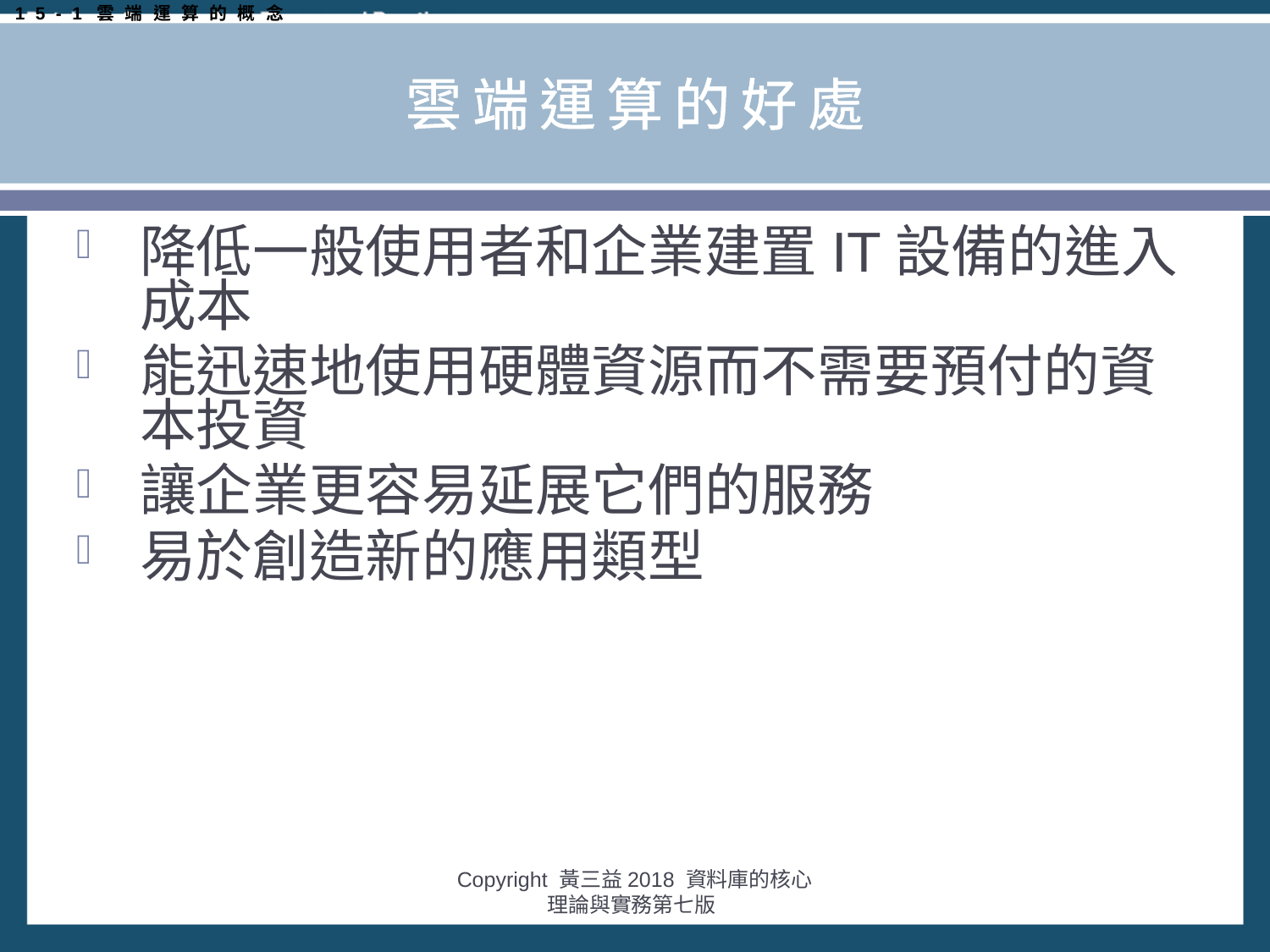

15-1雲端運算的概念
# 雲端運算的好處
降低一般使用者和企業建置IT設備的進入成本
能迅速地使用硬體資源而不需要預付的資本投資
讓企業更容易延展它們的服務
易於創造新的應用類型

Copyright 黃三益2018 資料庫的核心理論與實務第七版